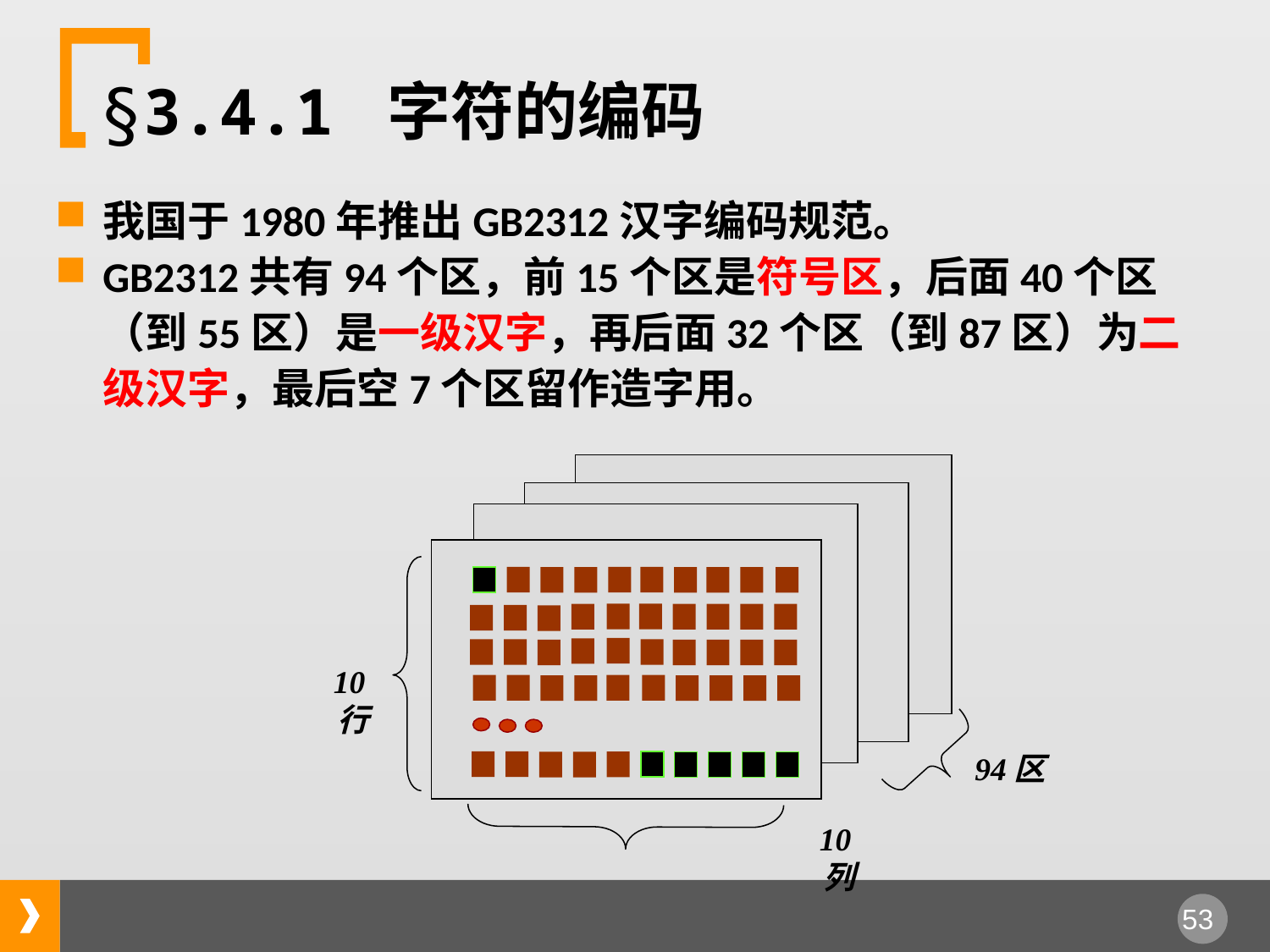

§3.4.1 字符的编码
我国于1980年推出GB2312汉字编码规范。
GB2312共有94个区，前15个区是符号区，后面40个区（到55区）是一级汉字，再后面32个区（到87区）为二级汉字，最后空7个区留作造字用。

10行

94区

10列